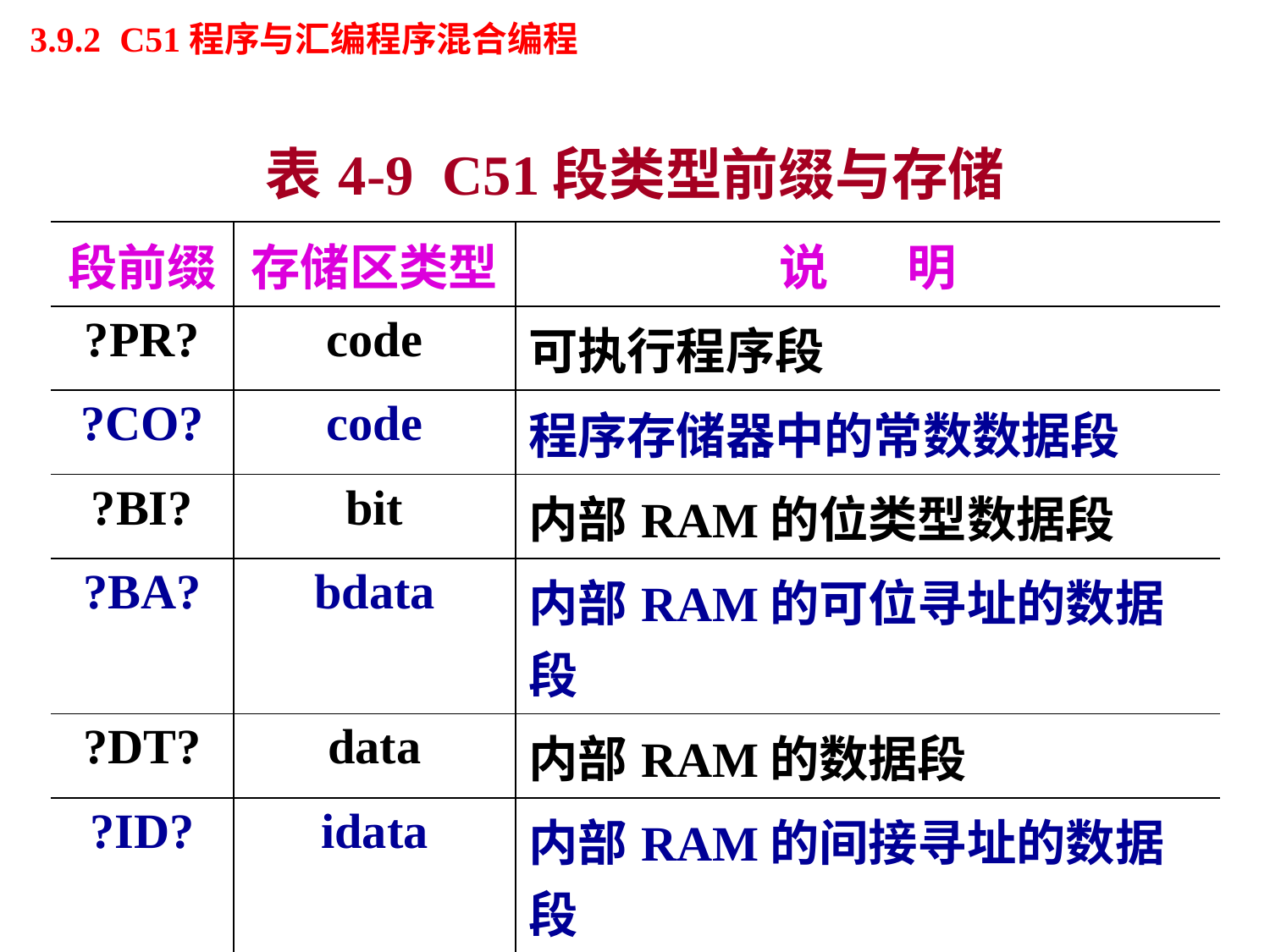

# 3.9.2  C51程序与汇编程序混合编程
| 表4-9 C51段类型前缀与存储 |  |  |
| --- | --- | --- |
| 段前缀 | 存储区类型 | 说 明 |
| ?PR? | code | 可执行程序段 |
| ?CO? | code | 程序存储器中的常数数据段 |
| ?BI? | bit | 内部RAM的位类型数据段 |
| ?BA? | bdata | 内部RAM的可位寻址的数据段 |
| ?DT? | data | 内部RAM的数据段 |
| ?ID? | idata | 内部RAM的间接寻址的数据段 |
| ?PD? | pdata | 外部RAM的分页数据段 |
| ?XD? | xdata | 外部RAM的一般数据段 |